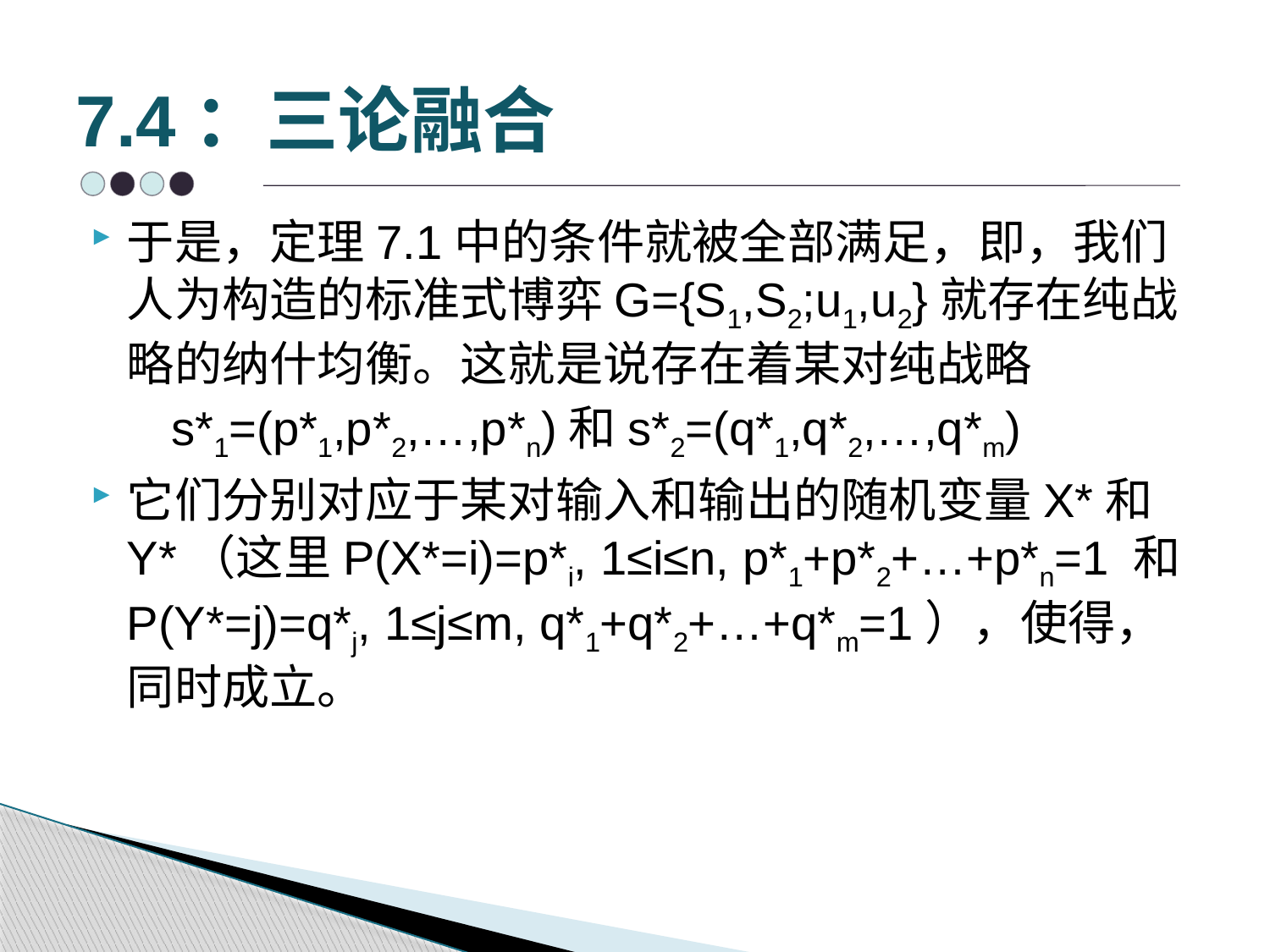

# 7.4：三论融合

于是，定理7.1中的条件就被全部满足，即，我们人为构造的标准式博弈G={S1,S2;u1,u2}就存在纯战略的纳什均衡。这就是说存在着某对纯战略
      s*1=(p*1,p*2,…,p*n)和s*2=(q*1,q*2,…,q*m)
它们分别对应于某对输入和输出的随机变量X*和Y*（这里P(X*=i)=p*i, 1≤i≤n, p*1+p*2+…+p*n=1 和P(Y*=j)=q*j, 1≤j≤m, q*1+q*2+…+q*m=1），使得，同时成立。